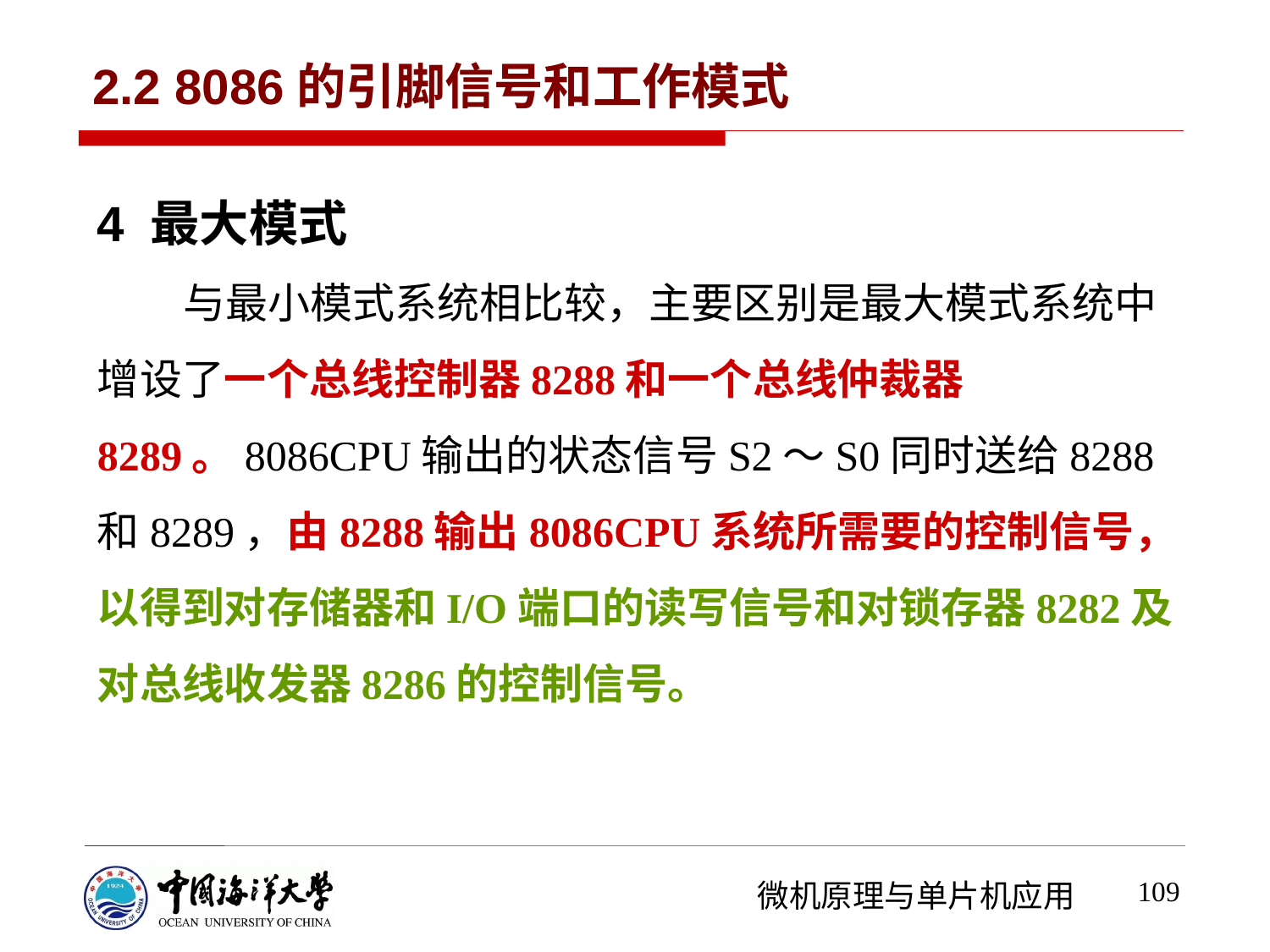

# 2.2 8086的引脚信号和工作模式
4 最大模式
        与最小模式系统相比较，主要区别是最大模式系统中增设了一个总线控制器8288和一个总线仲裁器8289。8086CPU输出的状态信号S2～S0同时送给8288和8289，由8288输出8086CPU系统所需要的控制信号，以得到对存储器和I/O端口的读写信号和对锁存器8282及对总线收发器8286的控制信号。
109